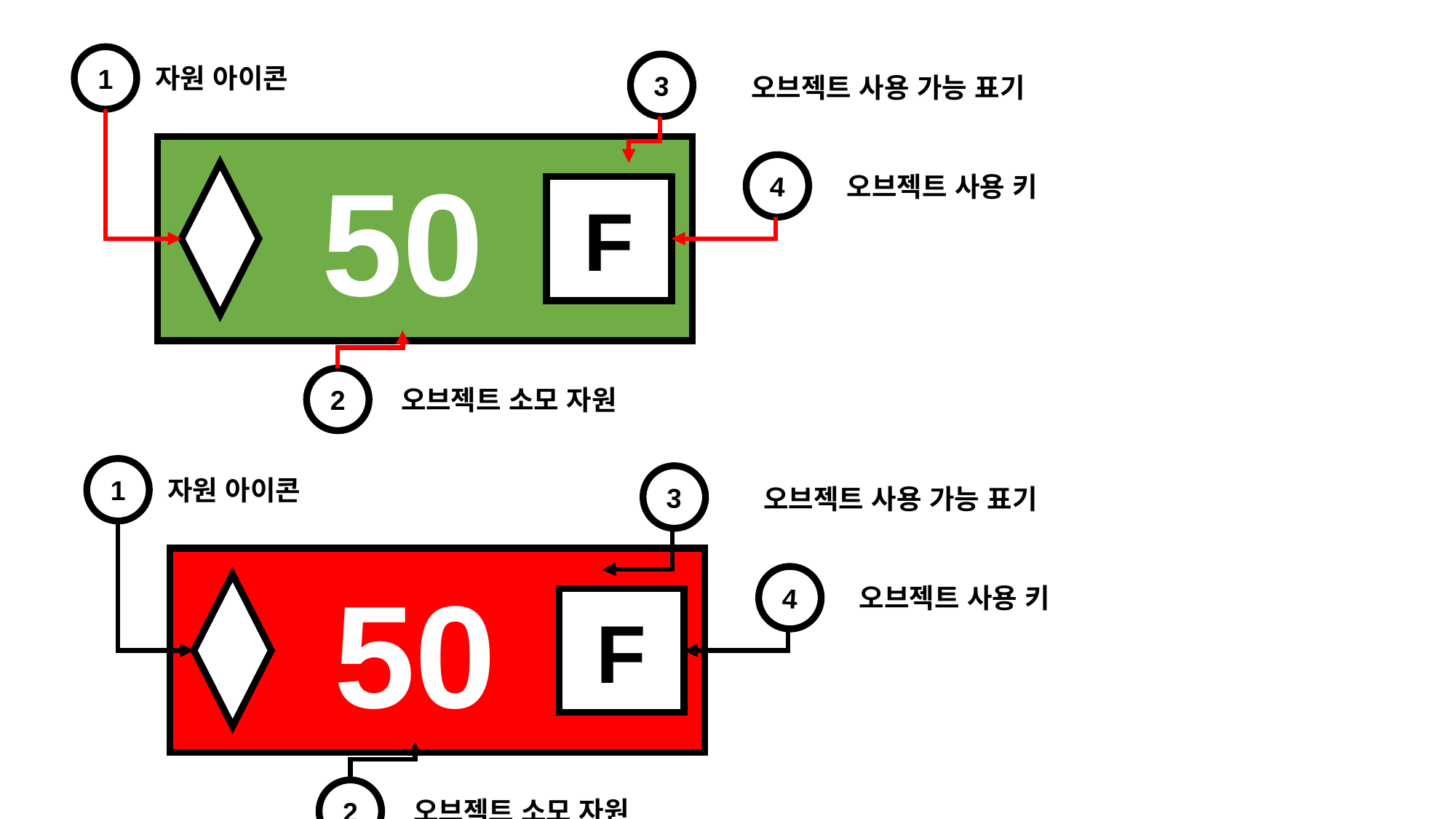

1
3
자원 아이콘
오브젝트 사용 가능 표기

50

F
4
오브젝트 사용 키
2
오브젝트 소모 자원

1
3
자원 아이콘
오브젝트 사용 가능 표기

50

F
4
오브젝트 사용 키
2
오브젝트 소모 자원